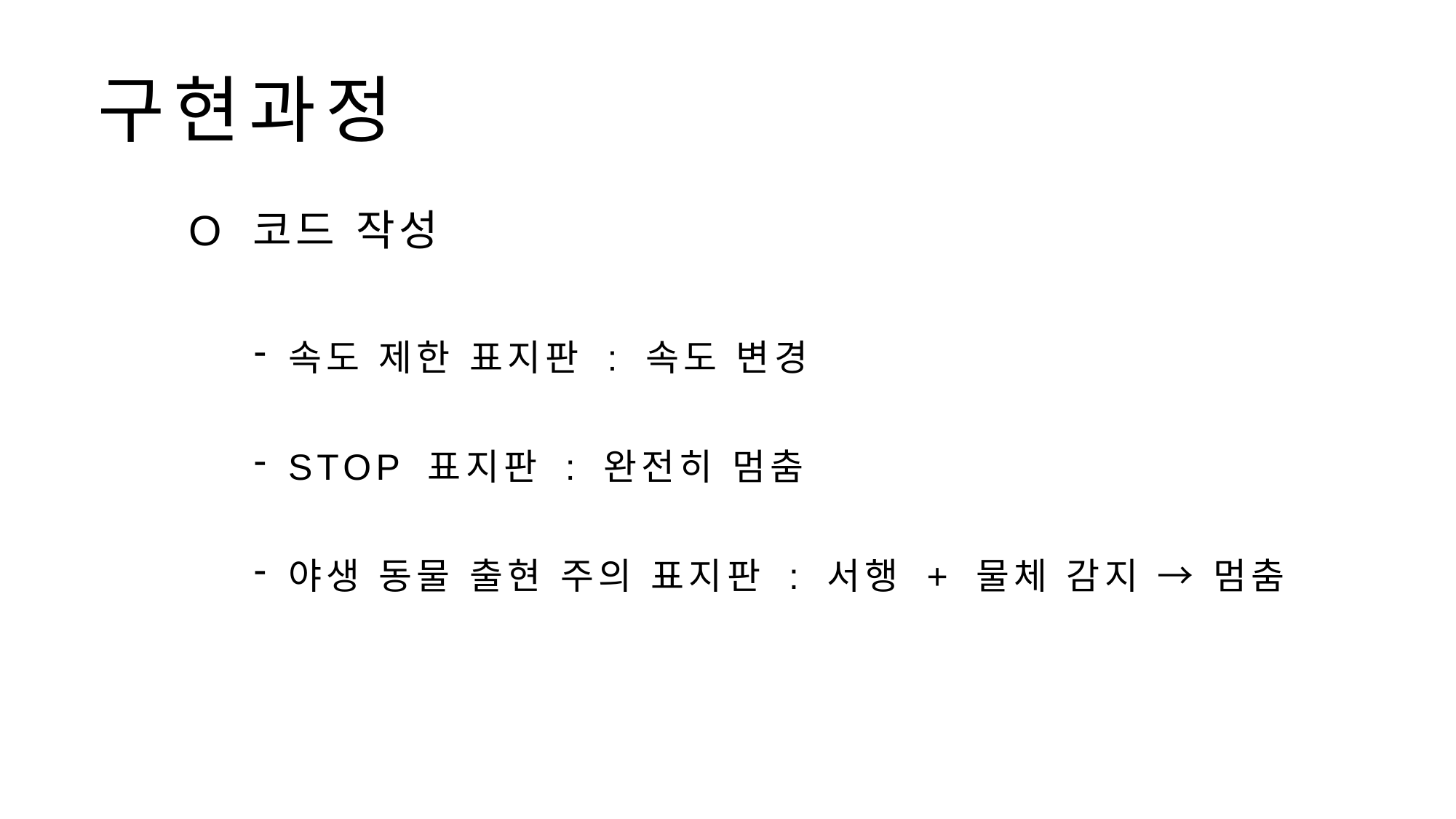

구현과정
O 코드 작성

속도 제한 표지판 : 속도 변경
STOP 표지판 : 완전히 멈춤
야생 동물 출현 주의 표지판 : 서행 + 물체 감지 → 멈춤